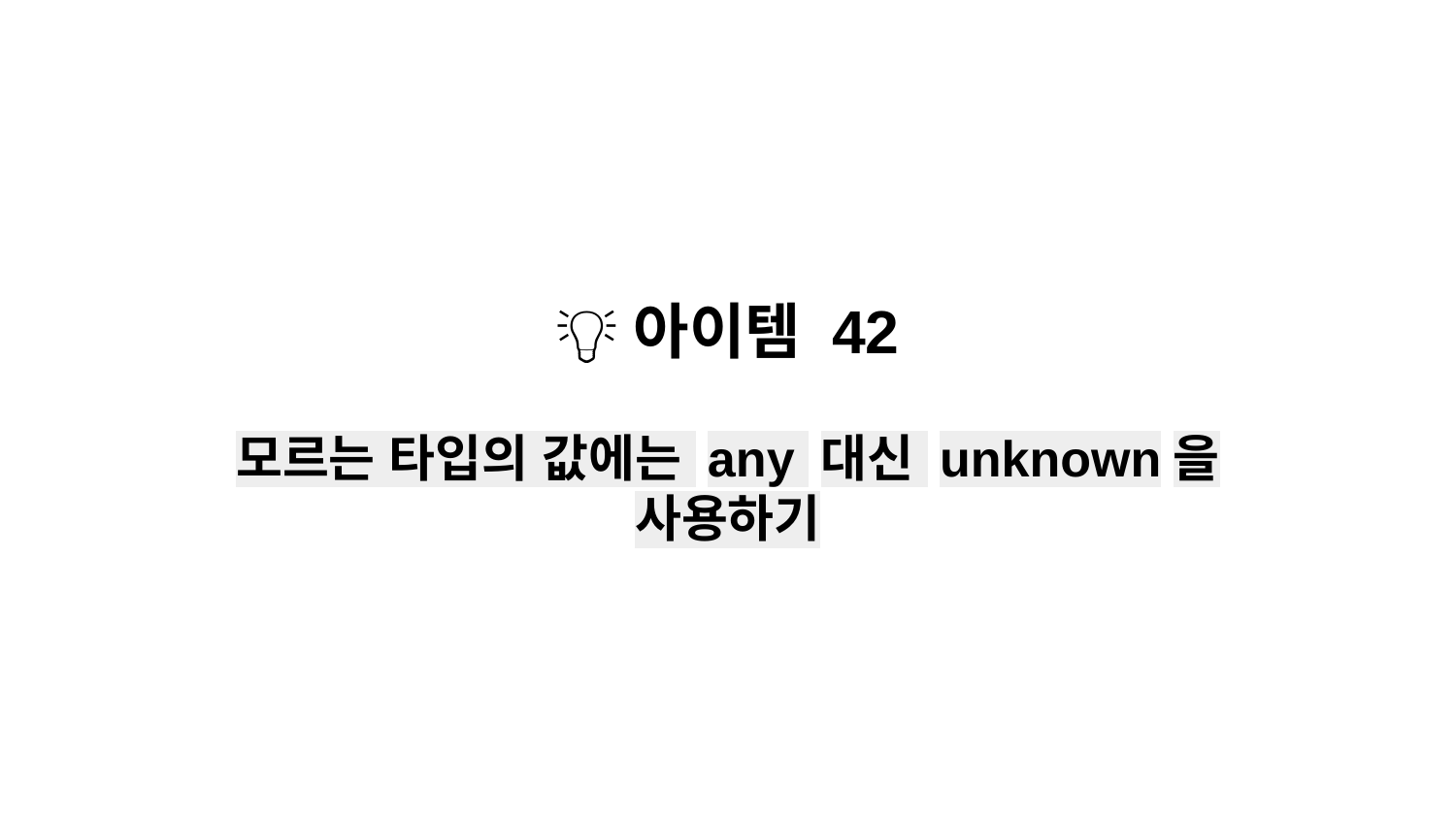

💡아이템 42

모르는 타입의 값에는 any 대신 unknown을 사용하기